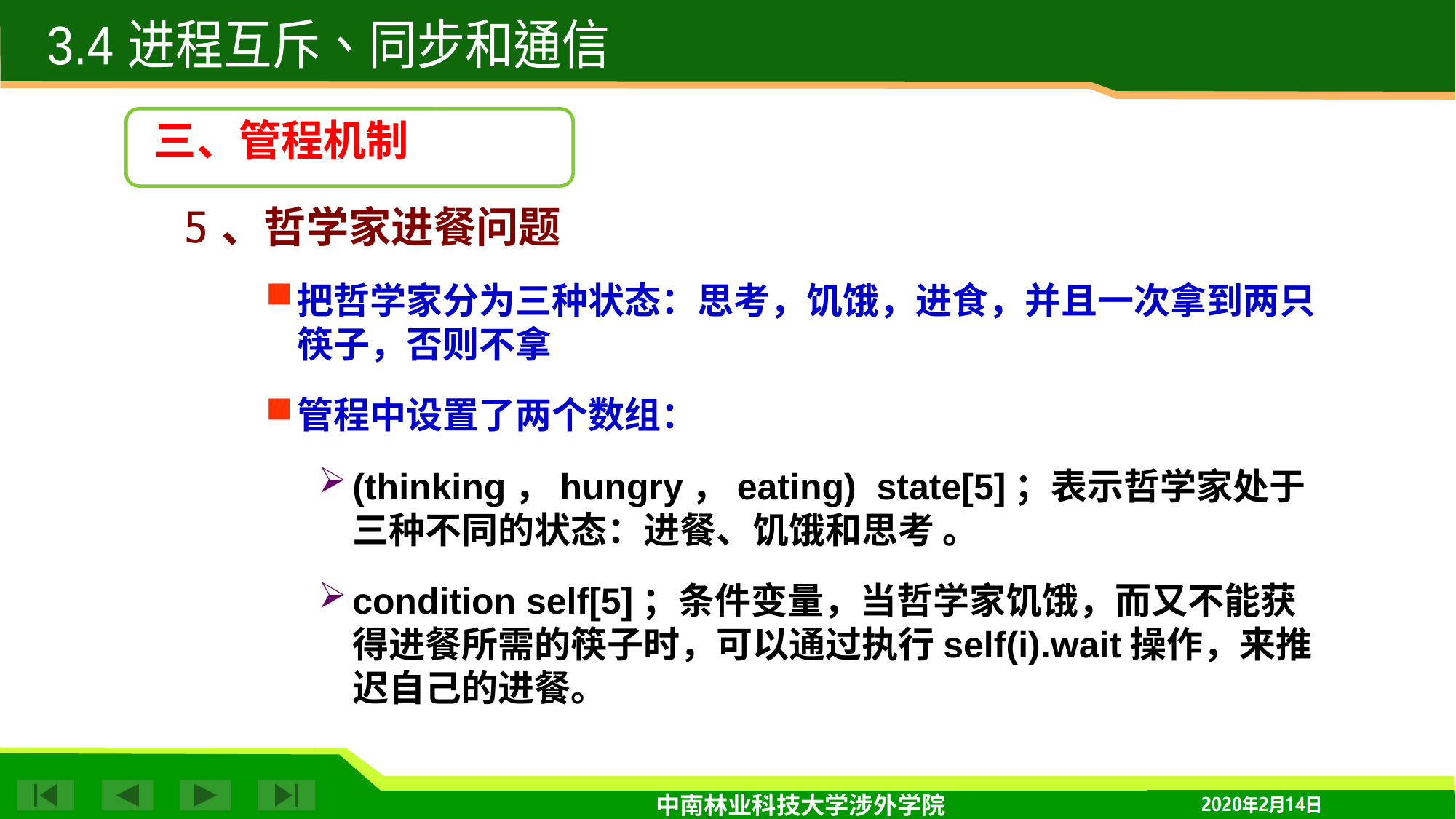

3.4 进程互斥、同步和通信
三、管程机制

5、哲学家进餐问题
把哲学家分为三种状态：思考，饥饿，进食，并且一次拿到两只筷子，否则不拿
管程中设置了两个数组：
(thinking，hungry，eating)  state[5]；表示哲学家处于三种不同的状态：进餐、饥饿和思考 。
condition self[5]；条件变量，当哲学家饥饿，而又不能获得进餐所需的筷子时，可以通过执行self(i).wait操作，来推迟自己的进餐。